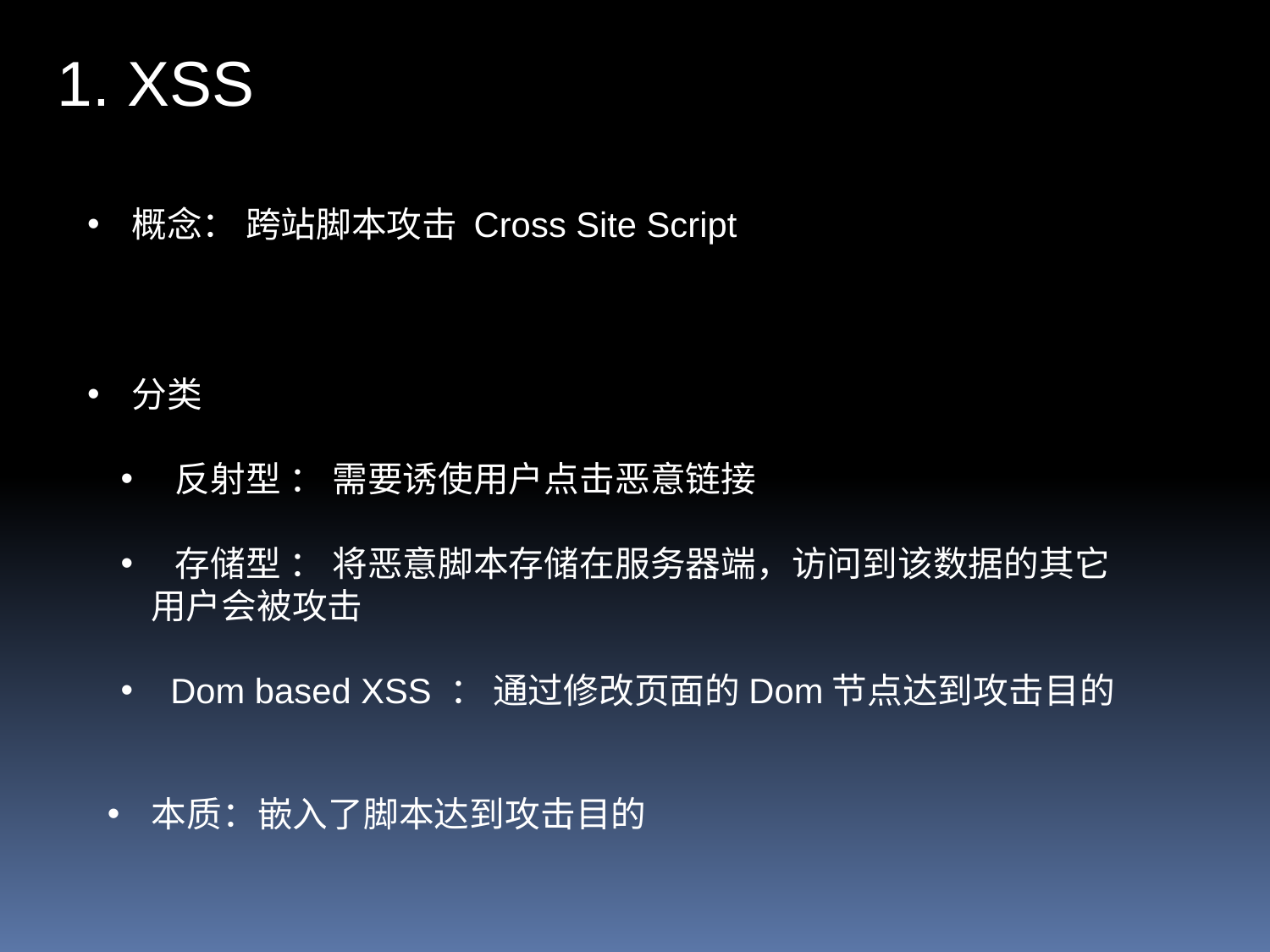

1. XSS
   概念： 跨站脚本攻击 Cross Site Script
   分类

  反射型 ： 需要诱使用户点击恶意链接

  存储型 ： 将恶意脚本存储在服务器端，访问到该数据的其它用户会被攻击

  Dom based XSS ： 通过修改页面的Dom节点达到攻击目的
   本质：嵌入了脚本达到攻击目的